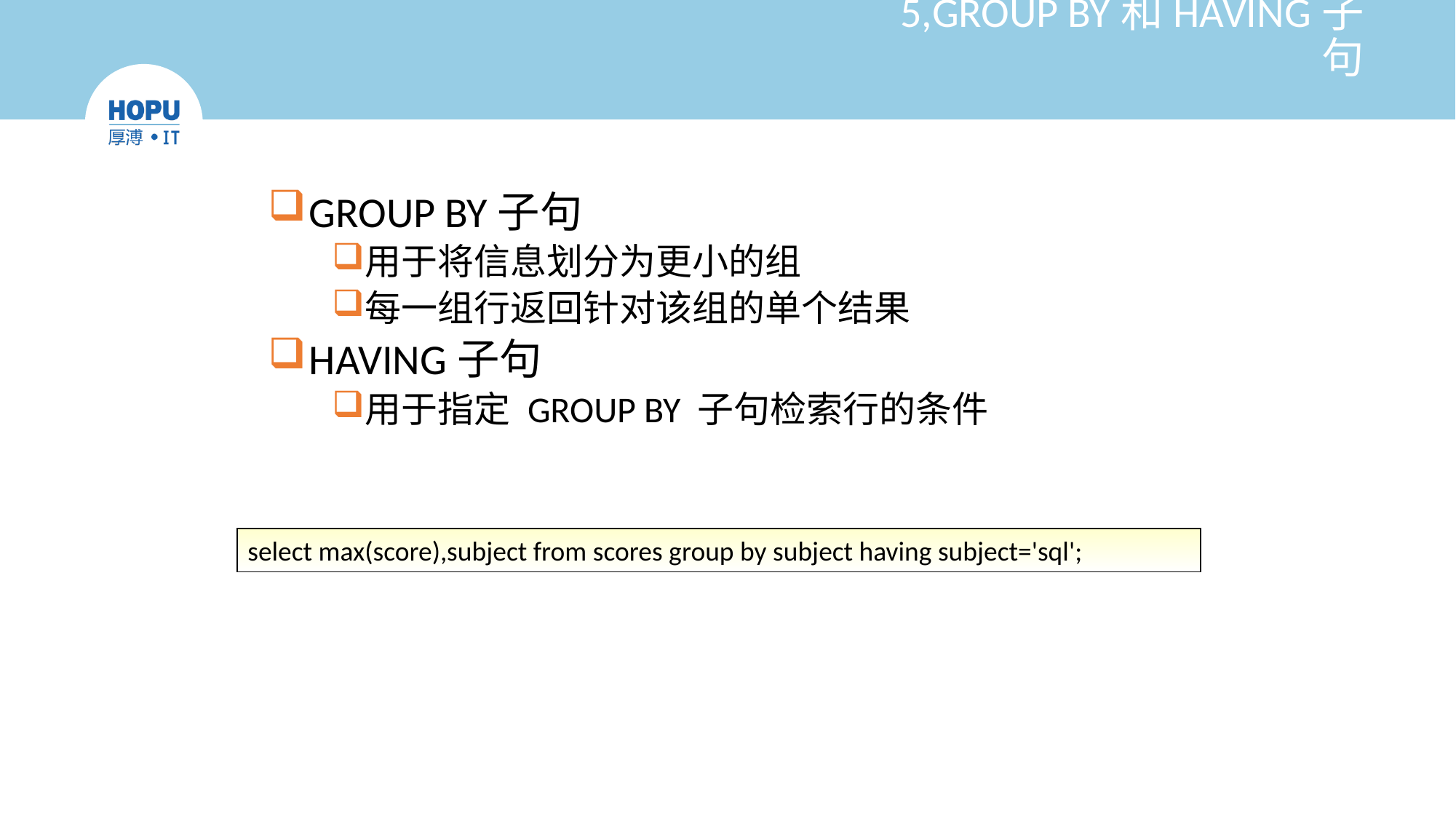

# 5,GROUP BY和HAVING子句
GROUP BY子句
用于将信息划分为更小的组
每一组行返回针对该组的单个结果
HAVING子句
用于指定 GROUP BY 子句检索行的条件
select max(score),subject from scores group by subject having subject='sql';